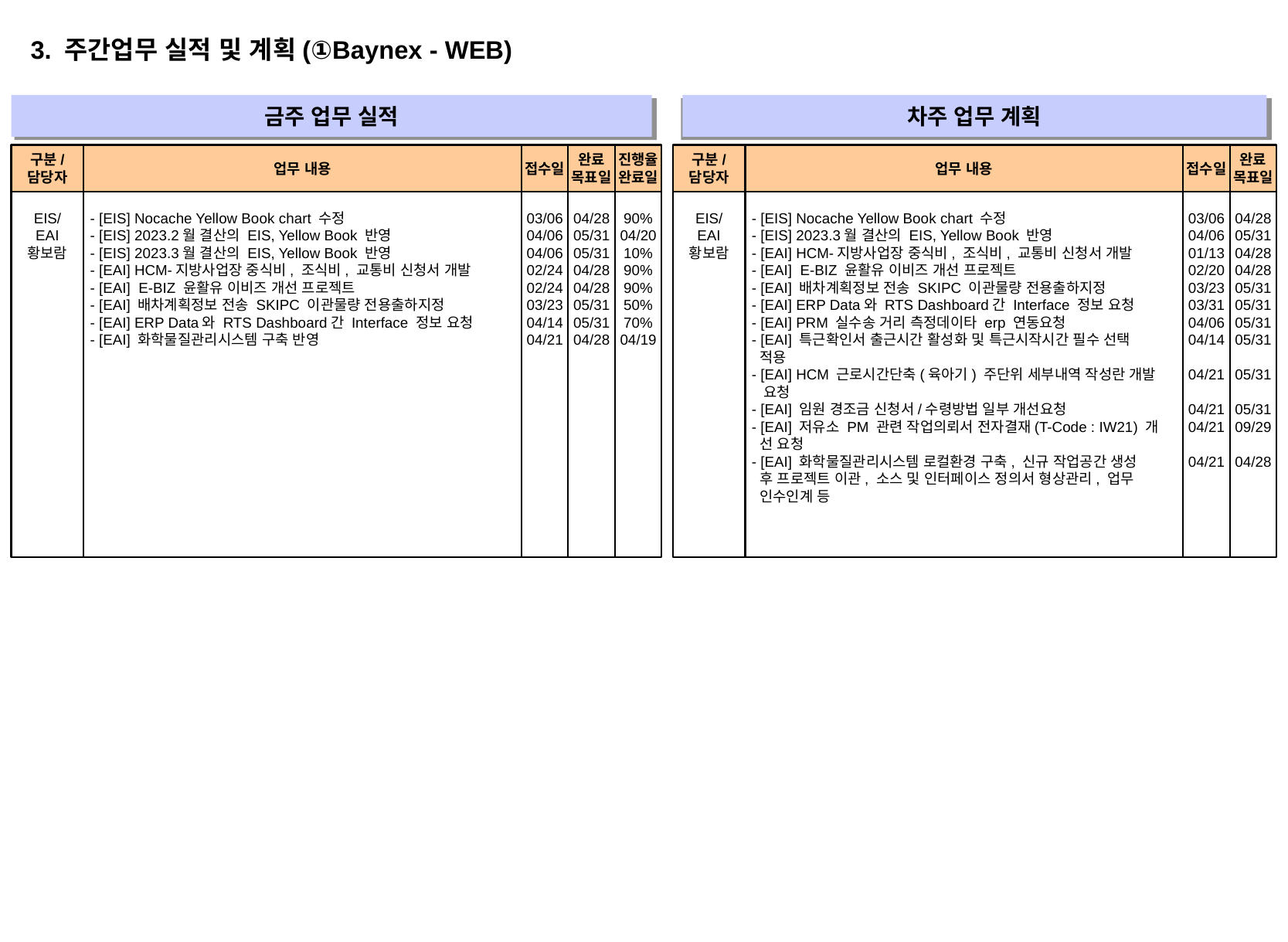

3. 주간업무 실적 및 계획(①Baynex - WEB)
금주 업무 실적
차주 업무 계획
" "
" "
구분/
담당자
업무 내용
접수일
완료
목표일
진행율
완료일
구분/
담당자
업무 내용
접수일
완료
목표일
EIS/
EAI
황보람

- [EIS] Nocache Yellow Book chart 수정
- [EIS] 2023.2월 결산의 EIS, Yellow Book 반영
- [EIS] 2023.3월 결산의 EIS, Yellow Book 반영
- [EAI] HCM-지방사업장 중식비, 조식비, 교통비 신청서 개발
- [EAI]  E-BIZ 윤활유 이비즈 개선 프로젝트
- [EAI] 배차계획정보 전송 SKIPC 이관물량 전용출하지정
- [EAI] ERP Data와 RTS Dashboard간 Interface 정보 요청
- [EAI] 화학물질관리시스템 구축 반영
03/06
04/06
04/06
02/24
02/24
03/23
04/14
04/21
04/28
05/31
05/31
04/28
04/28
05/31
05/31
04/28
90%
04/20
10%
90%
90%
50%
70%
04/19
EIS/
EAI
황보람

- [EIS] Nocache Yellow Book chart 수정
- [EIS] 2023.3월 결산의 EIS, Yellow Book 반영
- [EAI] HCM-지방사업장 중식비, 조식비, 교통비 신청서 개발
- [EAI]  E-BIZ 윤활유 이비즈 개선 프로젝트
- [EAI] 배차계획정보 전송 SKIPC 이관물량 전용출하지정
- [EAI] ERP Data와 RTS Dashboard간 Interface 정보 요청
- [EAI] PRM 실수송 거리 측정데이타 erp 연동요청
- [EAI] 특근확인서 출근시간 활성화 및 특근시작시간 필수 선택
  적용
- [EAI] HCM 근로시간단축(육아기) 주단위 세부내역 작성란 개발
   요청
- [EAI] 임원 경조금 신청서/수령방법 일부 개선요청
- [EAI] 저유소 PM 관련 작업의뢰서 전자결재(T-Code : IW21) 개
  선 요청
- [EAI] 화학물질관리시스템 로컬환경 구축, 신규 작업공간 생성
  후 프로젝트 이관, 소스 및 인터페이스 정의서 형상관리, 업무
  인수인계 등
03/06
04/06
01/13
02/20
03/23
03/31
04/06
04/14
04/21
04/21
04/21
04/21
04/28
05/31
04/28
04/28
05/31
05/31
05/31
05/31
05/31
05/31
09/29
04/28